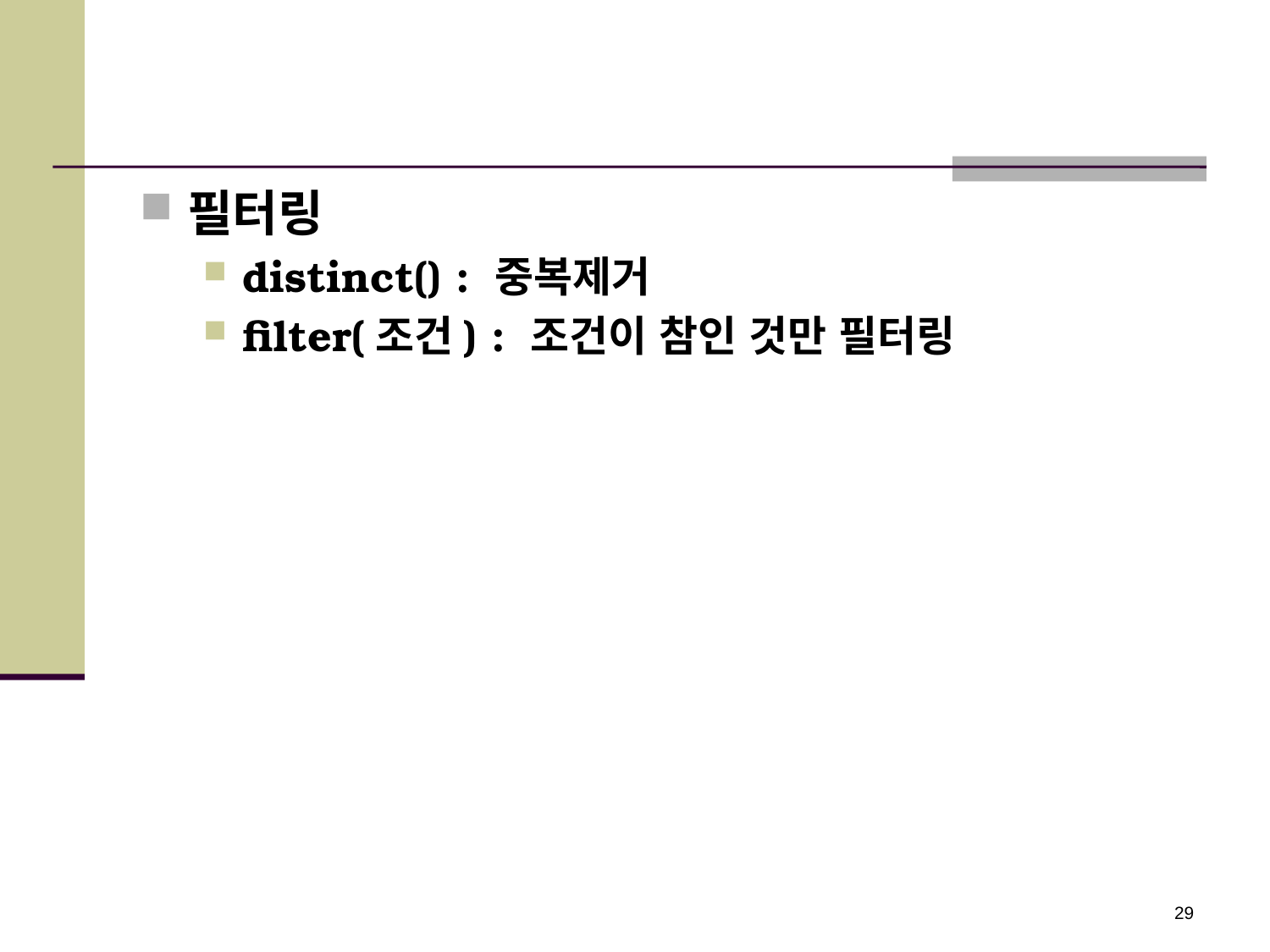

#
필터링
distinct() : 중복제거
filter(조건) : 조건이 참인 것만 필터링
29